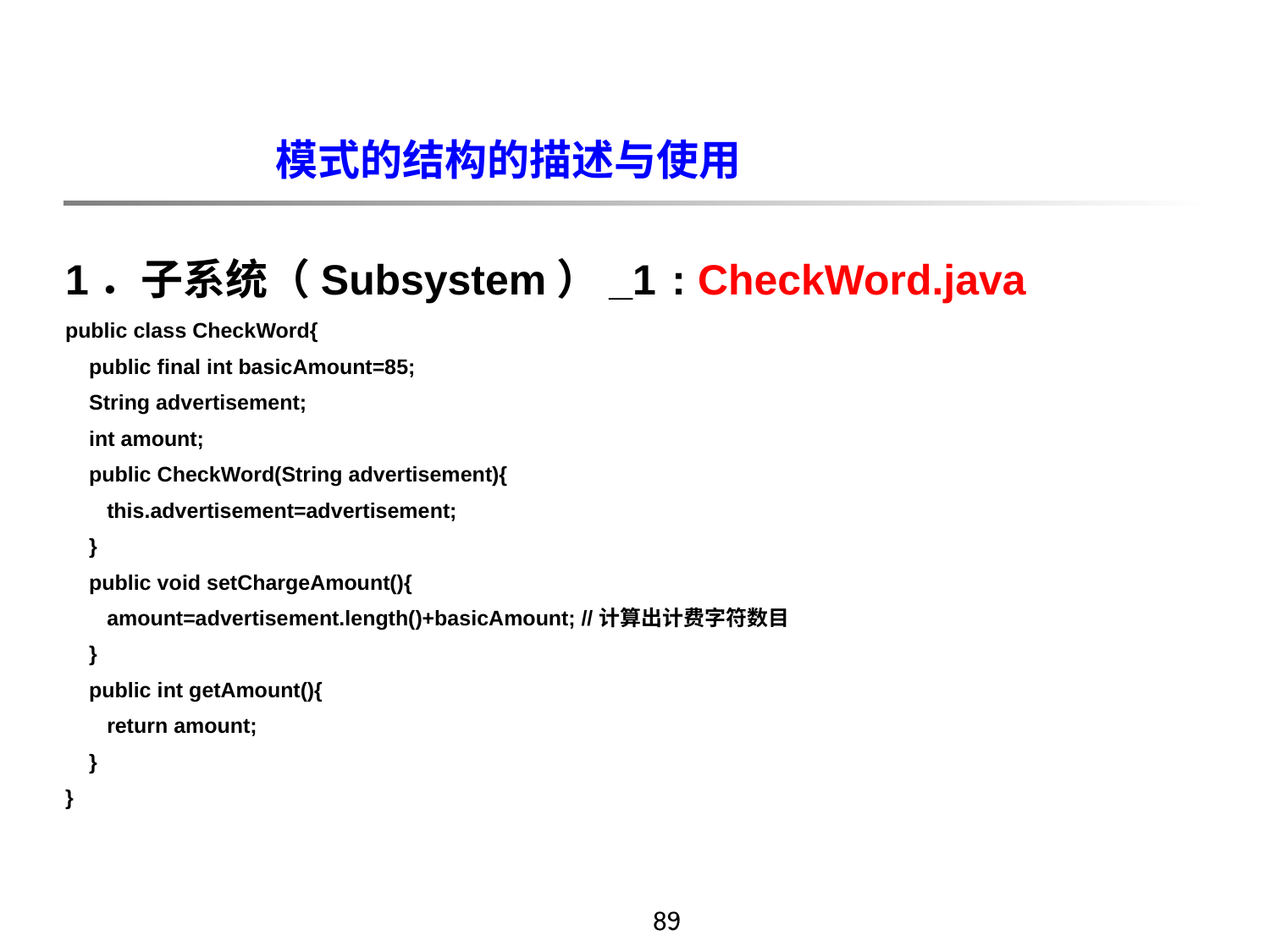

模式的结构的描述与使用

1．子系统（Subsystem）_1 : CheckWord.java
public class CheckWord{
    public final int basicAmount=85;
    String advertisement;
    int amount;
    public CheckWord(String advertisement){
       this.advertisement=advertisement;
    }
    public void setChargeAmount(){
       amount=advertisement.length()+basicAmount; //计算出计费字符数目
    }
    public int getAmount(){
       return amount;
    }
}

89